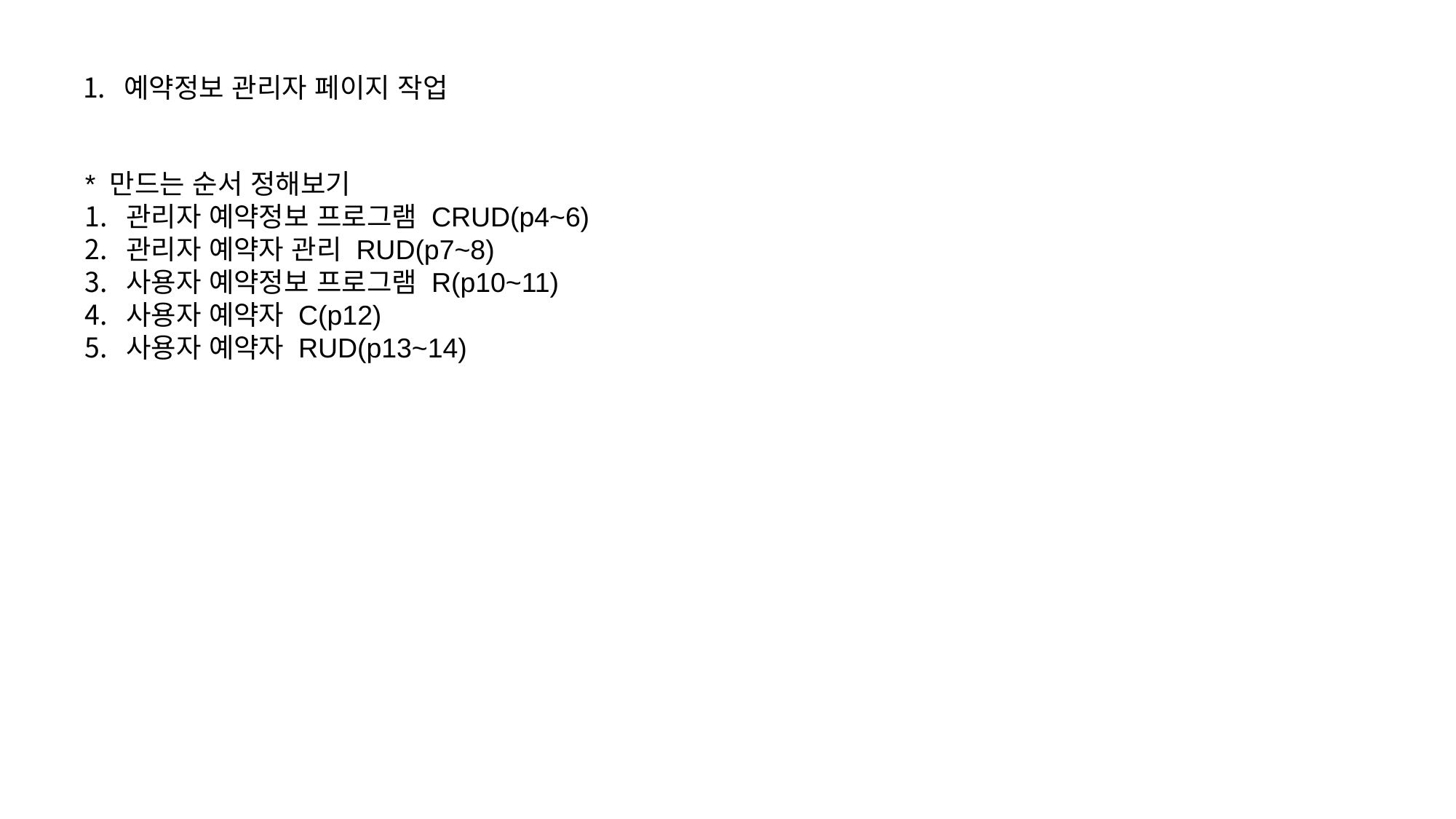

예약정보 관리자 페이지 작업
* 만드는 순서 정해보기
관리자 예약정보 프로그램 CRUD(p4~6)
관리자 예약자 관리 RUD(p7~8)
사용자 예약정보 프로그램 R(p10~11)
사용자 예약자 C(p12)
사용자 예약자 RUD(p13~14)